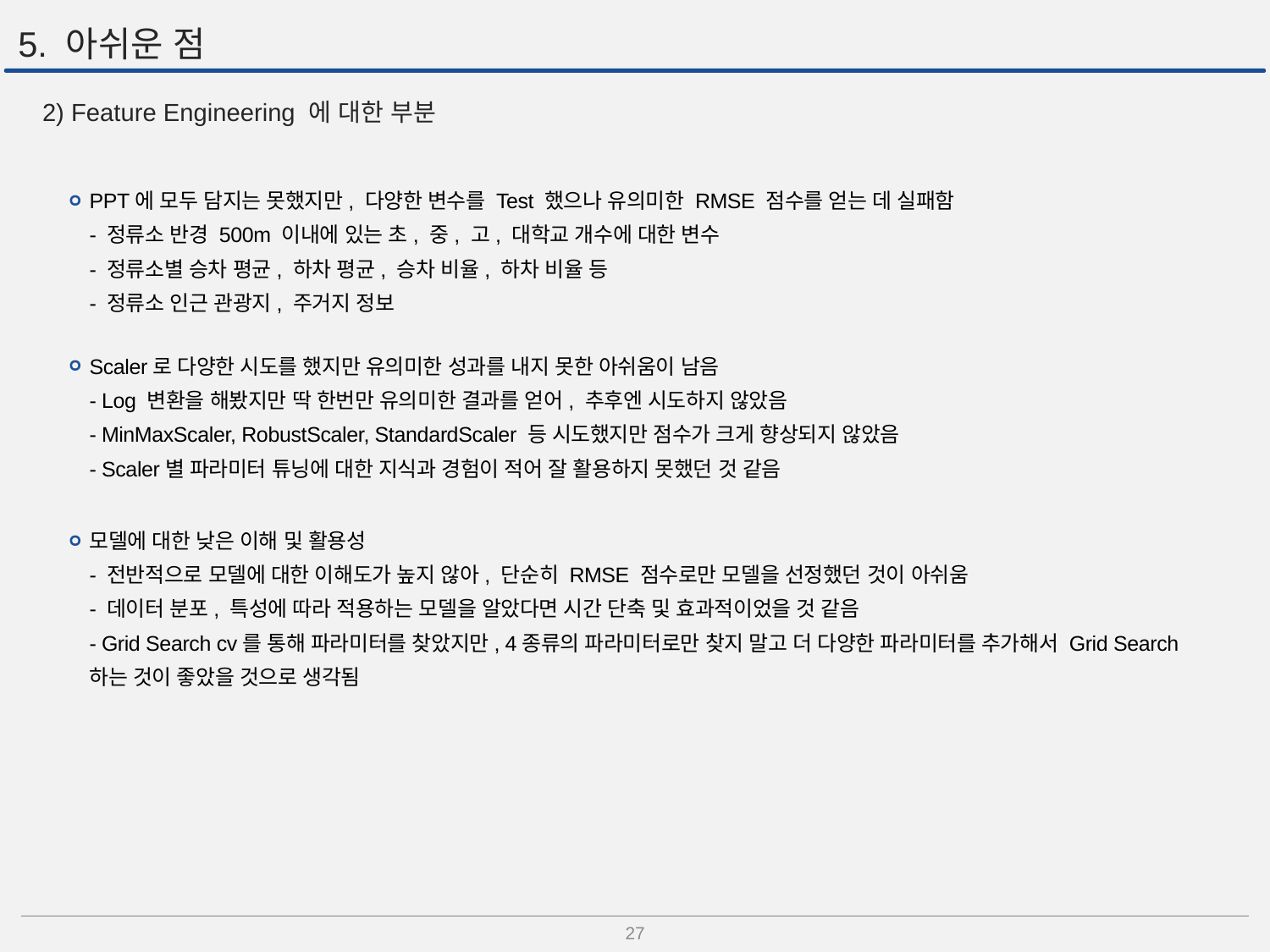

# 5. 아쉬운 점
2) Feature Engineering 에 대한 부분

PPT에 모두 담지는 못했지만, 다양한 변수를 Test 했으나 유의미한 RMSE 점수를 얻는 데 실패함
- 정류소 반경 500m 이내에 있는 초, 중, 고, 대학교 개수에 대한 변수
- 정류소별 승차 평균, 하차 평균, 승차 비율, 하차 비율 등
- 정류소 인근 관광지, 주거지 정보
Scaler로 다양한 시도를 했지만 유의미한 성과를 내지 못한 아쉬움이 남음
- Log 변환을 해봤지만 딱 한번만 유의미한 결과를 얻어, 추후엔 시도하지 않았음
- MinMaxScaler, RobustScaler, StandardScaler 등 시도했지만 점수가 크게 향상되지 않았음
- Scaler별 파라미터 튜닝에 대한 지식과 경험이 적어 잘 활용하지 못했던 것 같음
모델에 대한 낮은 이해 및 활용성
- 전반적으로 모델에 대한 이해도가 높지 않아, 단순히 RMSE 점수로만 모델을 선정했던 것이 아쉬움
- 데이터 분포, 특성에 따라 적용하는 모델을 알았다면 시간 단축 및 효과적이었을 것 같음
- Grid Search cv를 통해 파라미터를 찾았지만, 4종류의 파라미터로만 찾지 말고 더 다양한 파라미터를 추가해서 Grid Search 하는 것이 좋았을 것으로 생각됨
27